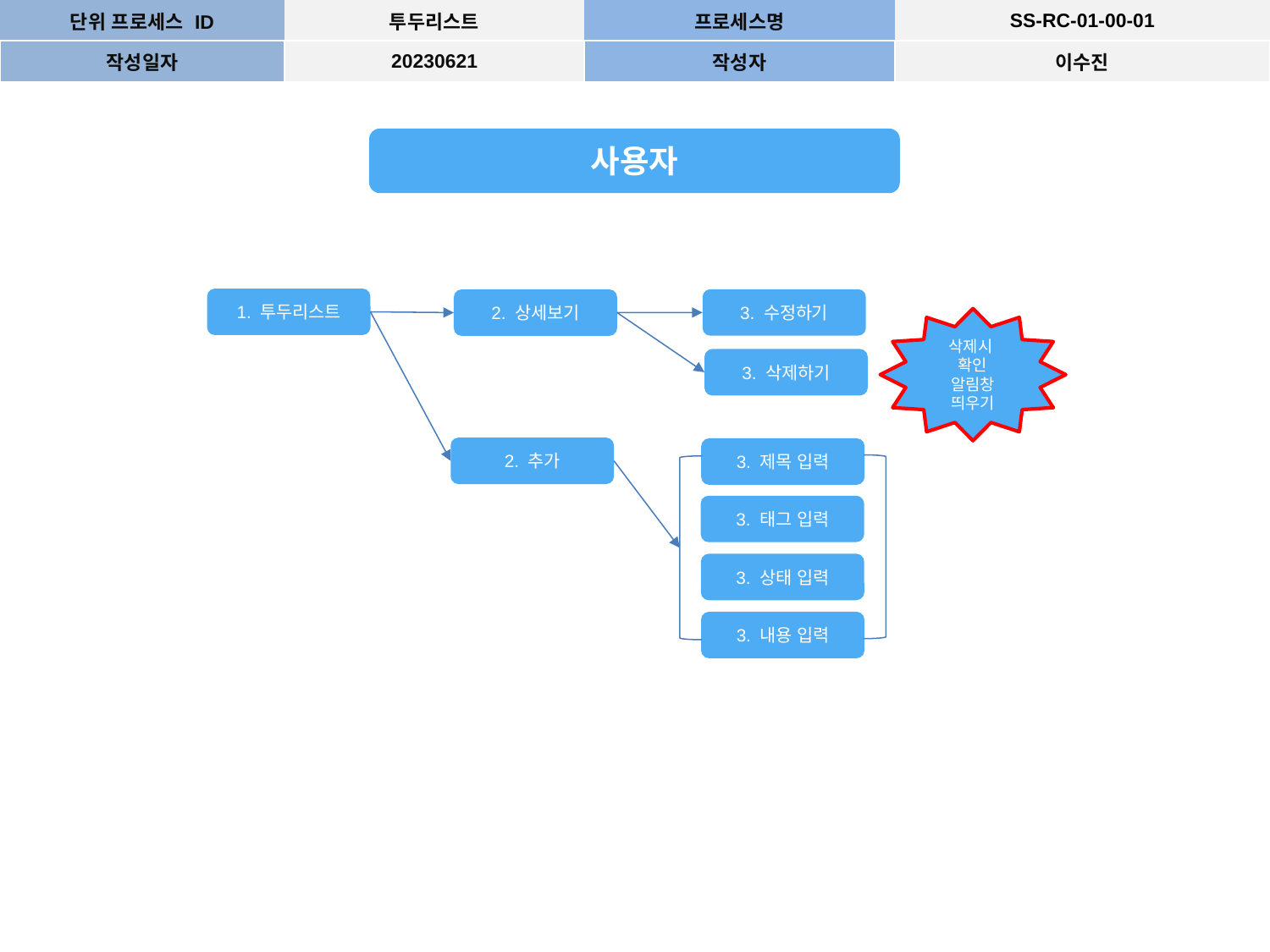

| 단위 프로세스 ID | 투두리스트 | 프로세스명 | SS-RC-01-00-01 |
| --- | --- | --- | --- |
| 작성일자 | 20230621 | 작성자 | 이수진 |
사용자
1. 투두리스트
3. 수정하기
2. 상세보기
삭제시
확인 알림창 띄우기
3. 삭제하기
2. 추가
3. 제목 입력

3. 태그 입력
3. 상태 입력
3. 내용 입력